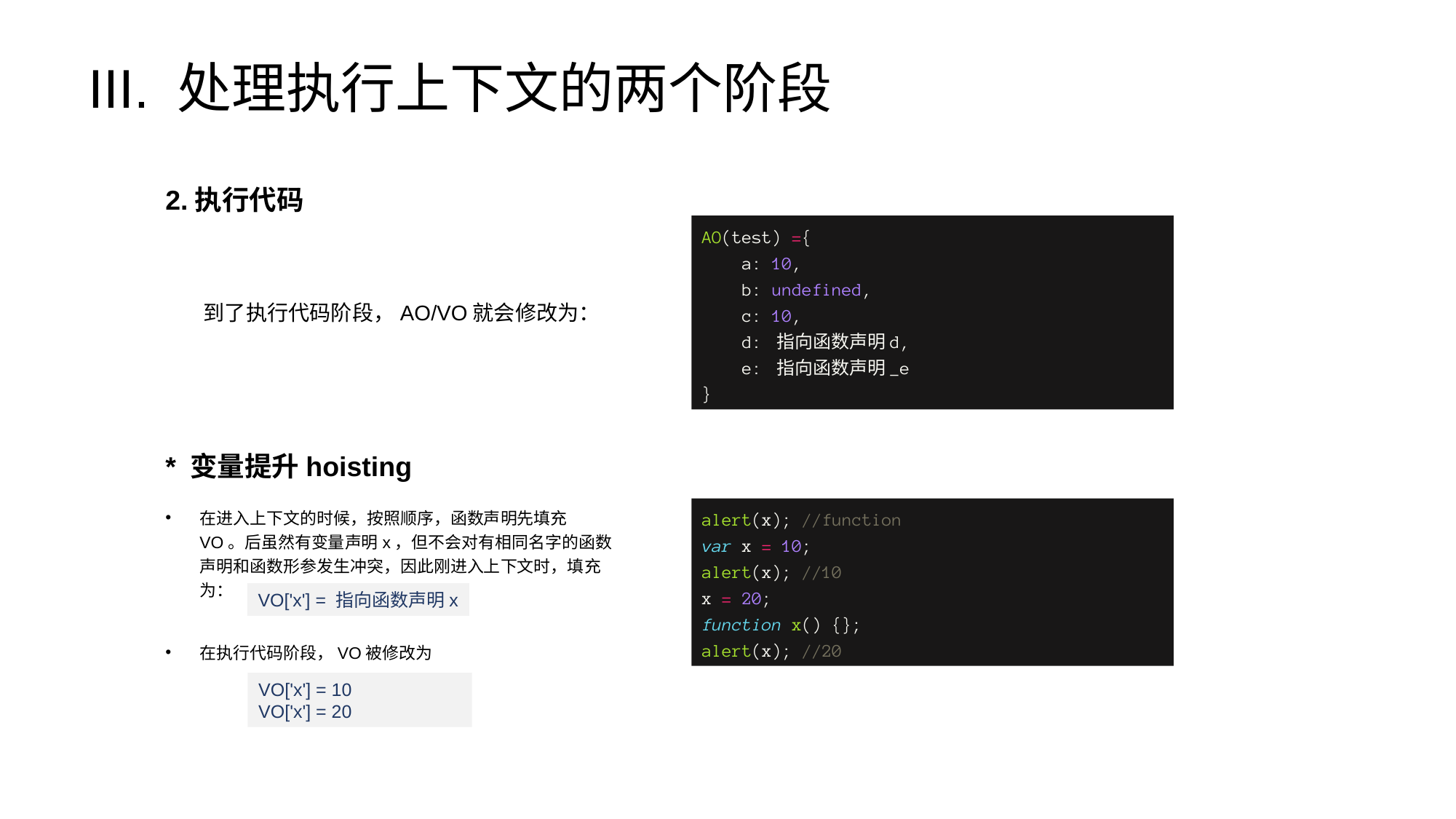

III. 处理执行上下文的两个阶段
2.执行代码
AO(test) ={
    a: 10,
    b: undefined,
    c: 10,
    d: 指向函数声明d,
    e: 指向函数声明_e
}
到了执行代码阶段，AO/VO就会修改为：
* 变量提升hoisting
在进入上下文的时候，按照顺序，函数声明先填充VO。后虽然有变量声明x，但不会对有相同名字的函数声明和函数形参发生冲突，因此刚进入上下文时，填充为：
alert(x); //function
var x = 10;
alert(x); //10
x = 20;
function x() {};
alert(x); //20
VO['x'] = 指向函数声明x
在执行代码阶段，VO被修改为
VO['x'] = 10
VO['x'] = 20